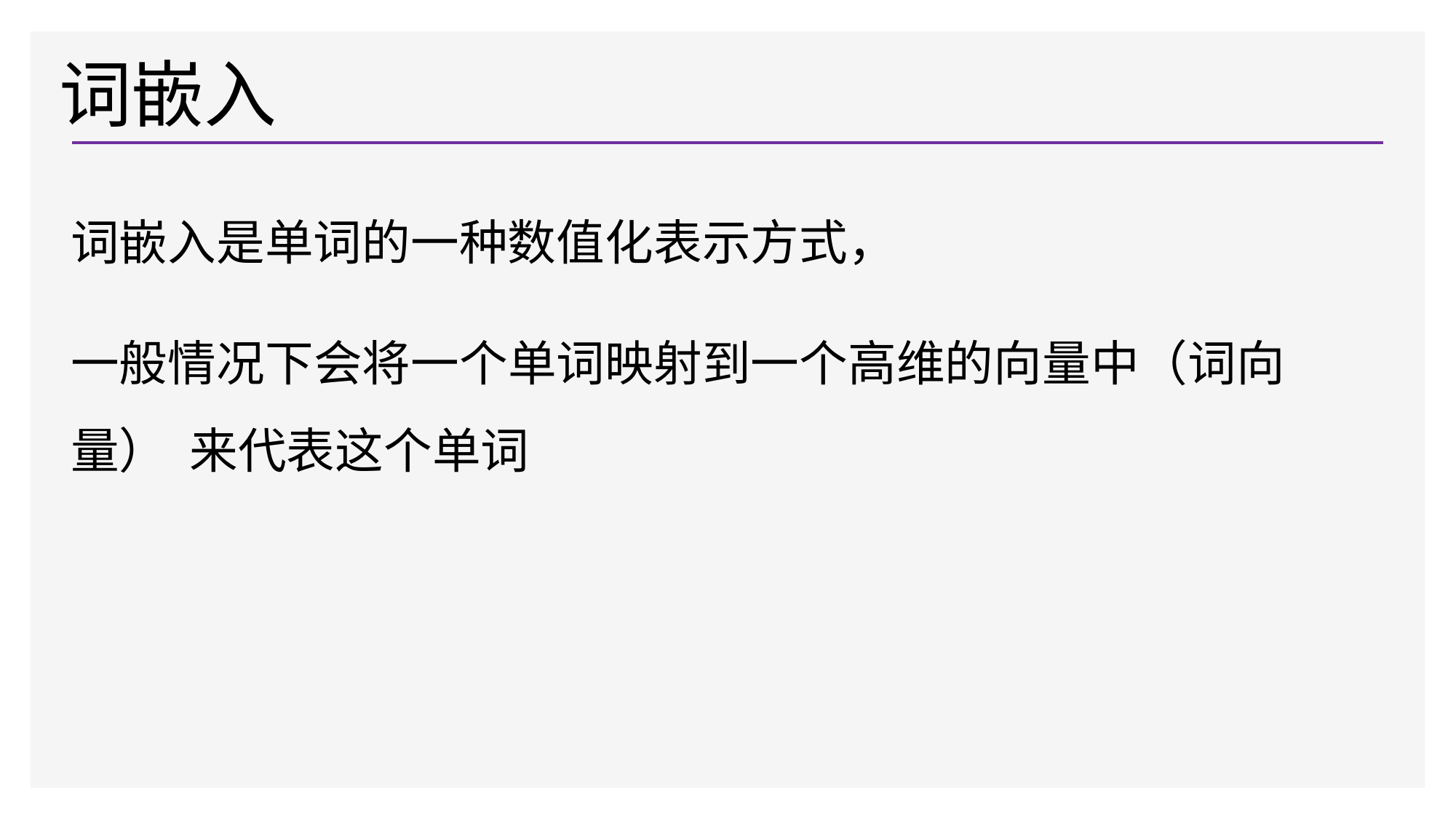

# 词嵌入
词嵌入是单词的一种数值化表示方式，
一般情况下会将一个单词映射到一个高维的向量中（词向量）  来代表这个单词